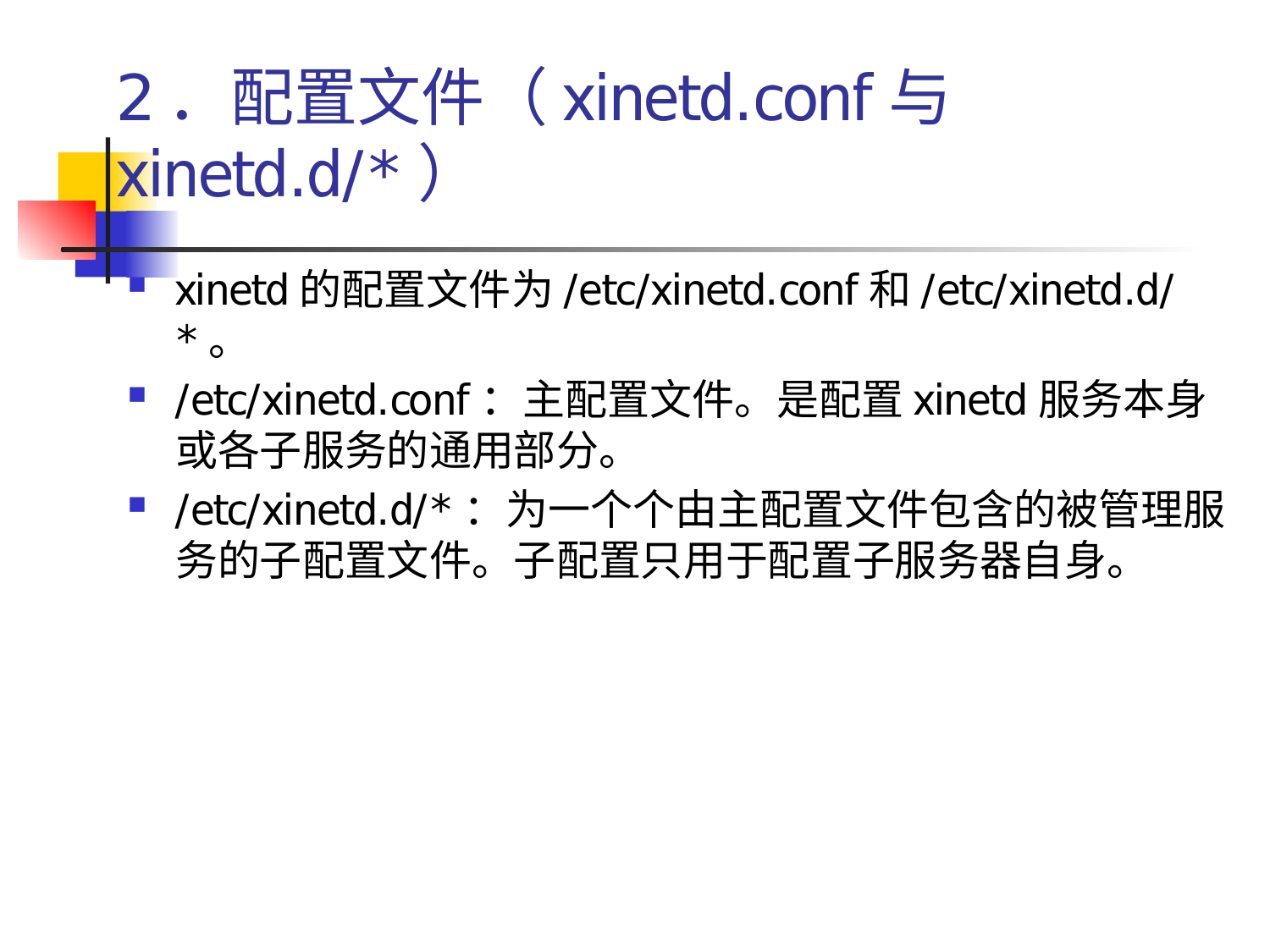

# 2．配置文件（xinetd.conf与xinetd.d/*）
xinetd的配置文件为/etc/xinetd.conf和/etc/xinetd.d/*。
/etc/xinetd.conf：主配置文件。是配置xinetd服务本身或各子服务的通用部分。
/etc/xinetd.d/*：为一个个由主配置文件包含的被管理服务的子配置文件。子配置只用于配置子服务器自身。